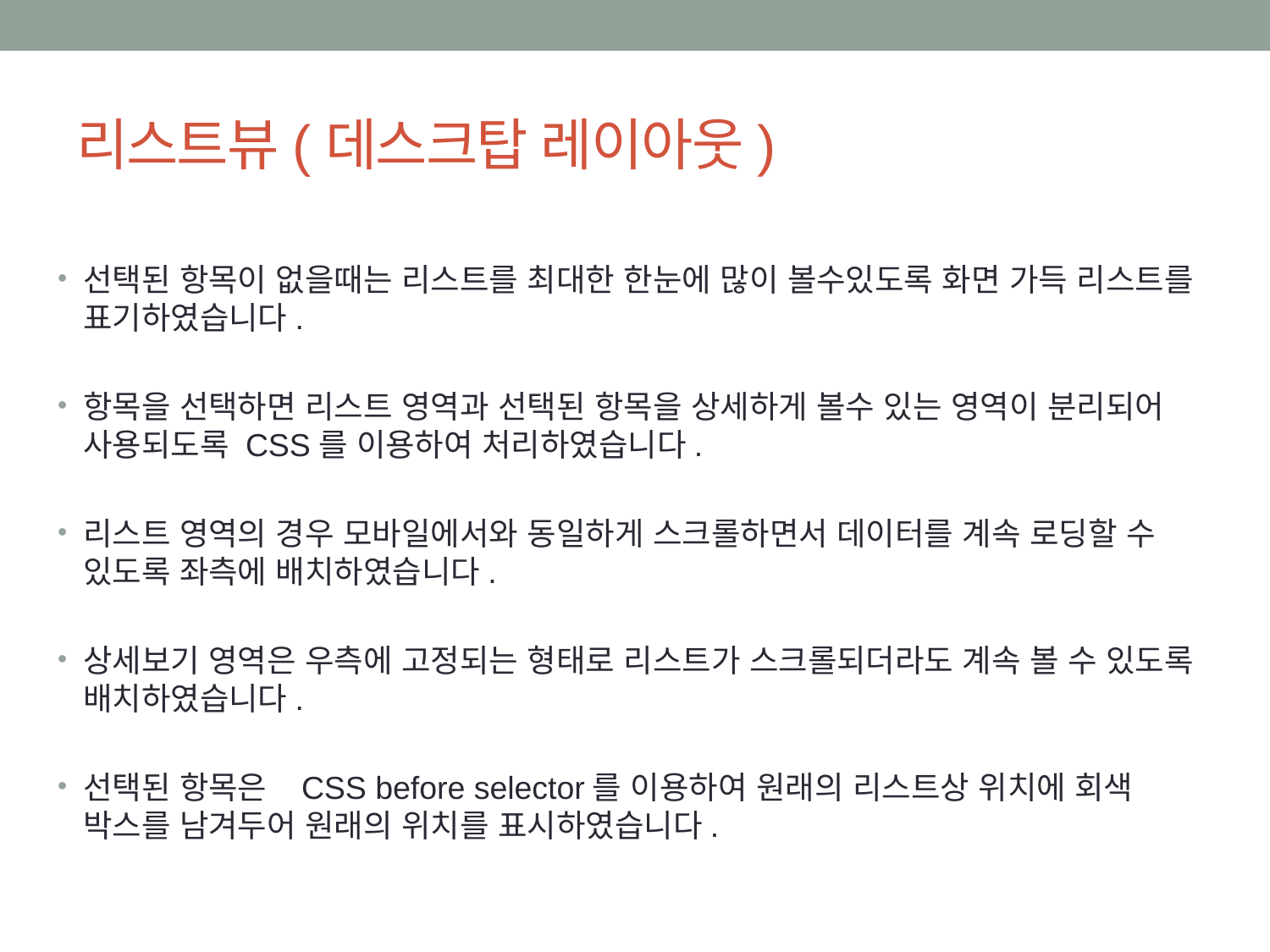

# 리스트뷰(데스크탑 레이아웃)

선택된 항목이 없을때는 리스트를 최대한 한눈에 많이 볼수있도록 화면 가득 리스트를 표기하였습니다.

항목을 선택하면 리스트 영역과 선택된 항목을 상세하게 볼수 있는 영역이 분리되어 사용되도록 CSS를 이용하여 처리하였습니다.

리스트 영역의 경우 모바일에서와 동일하게 스크롤하면서 데이터를 계속 로딩할 수 있도록 좌측에 배치하였습니다.

상세보기 영역은 우측에 고정되는 형태로 리스트가 스크롤되더라도 계속 볼 수 있도록 배치하였습니다.

선택된 항목은   CSS before selector를 이용하여 원래의 리스트상 위치에 회색 박스를 남겨두어 원래의 위치를 표시하였습니다.